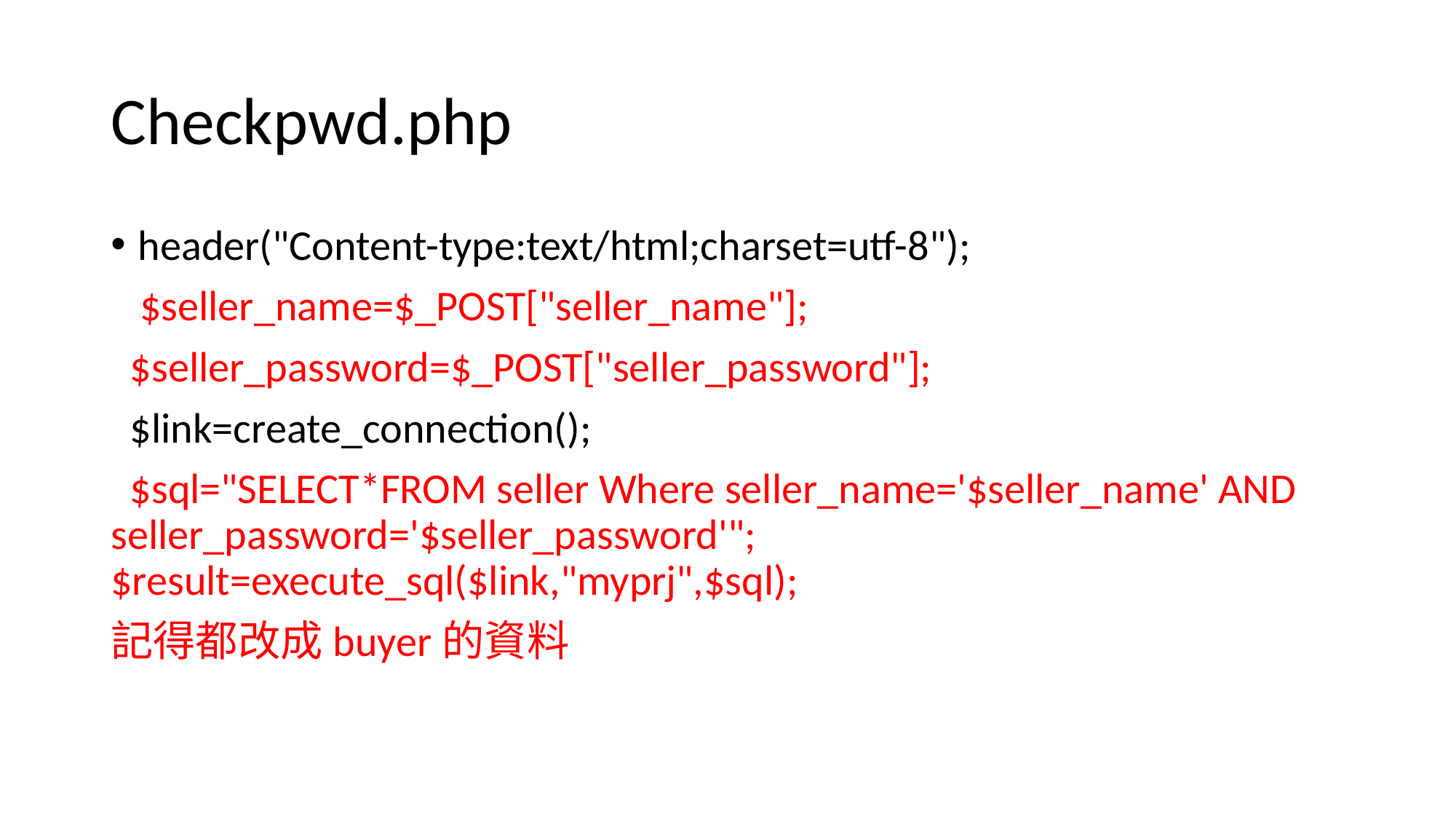

# Checkpwd.php
header("Content-type:text/html;charset=utf-8");
   $seller_name=$_POST["seller_name"];
  $seller_password=$_POST["seller_password"];
  $link=create_connection();
  $sql="SELECT*FROM seller Where seller_name='$seller_name' AND seller_password='$seller_password'";       $result=execute_sql($link,"myprj",$sql);
記得都改成buyer的資料